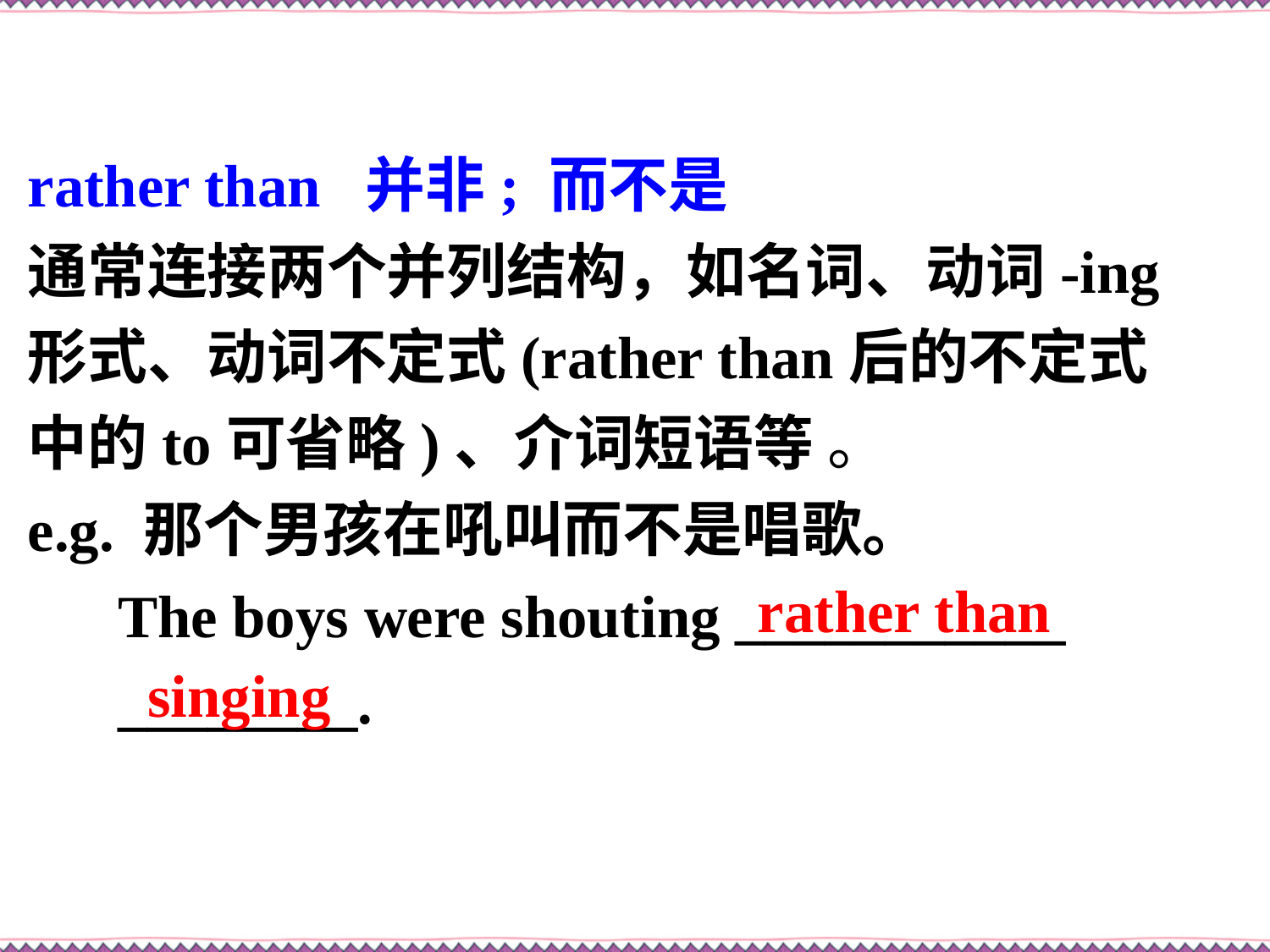

rather than  并非; 而不是
通常连接两个并列结构，如名词、动词-ing形式、动词不定式(rather than后的不定式中的to可省略)、介词短语等 。
e.g. 那个男孩在吼叫而不是唱歌。
      The boys were shouting ___________
      ________.
rather than
singing